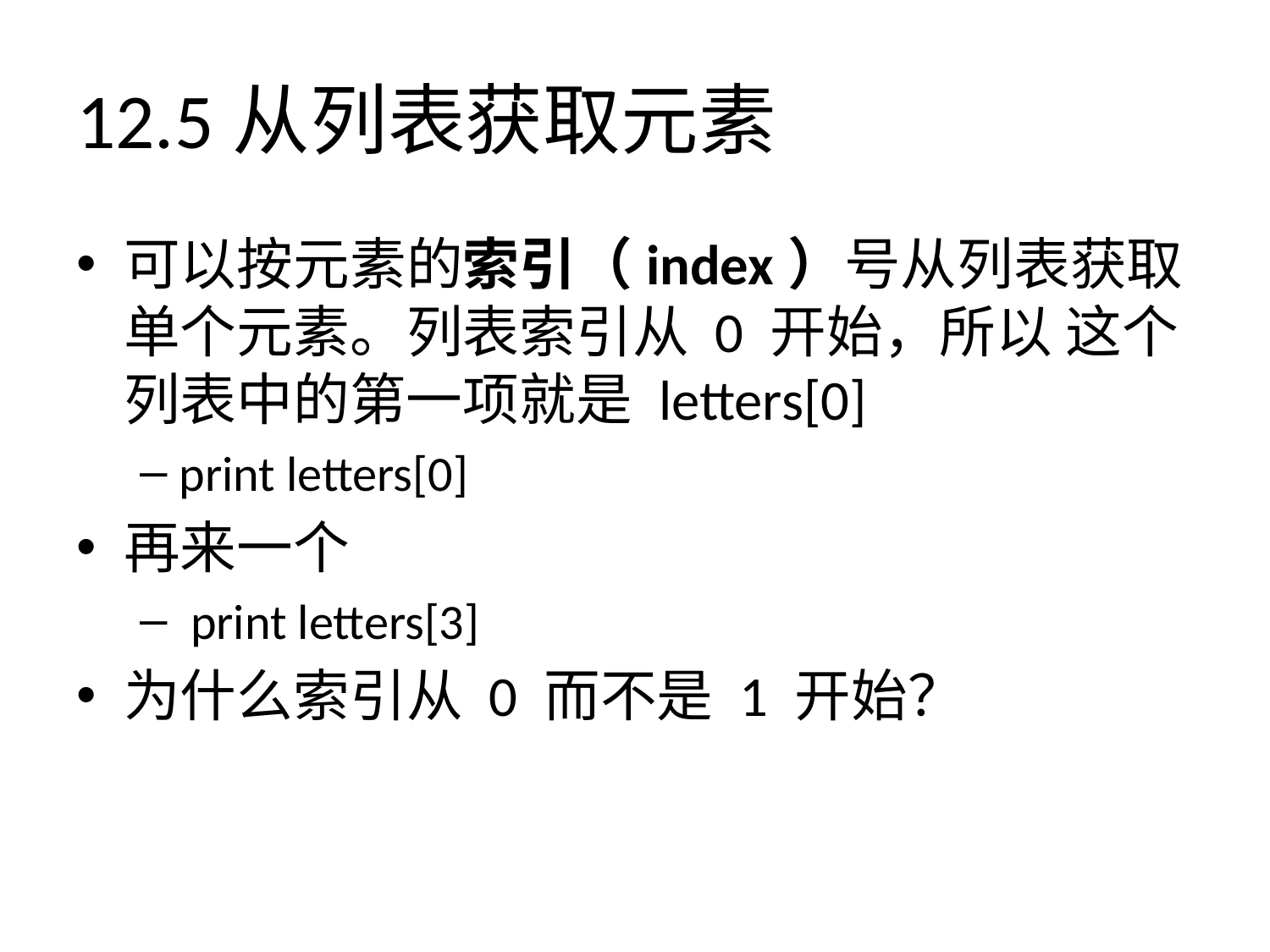

# 12.5从列表获取元素
可以按元素的索引（index）号从列表获取单个元素。列表索引从 0 开始，所以 这个列表中的第一项就是 letters[0]
print letters[0]
再来一个
 print letters[3]
为什么索引从 0 而不是 1 开始？